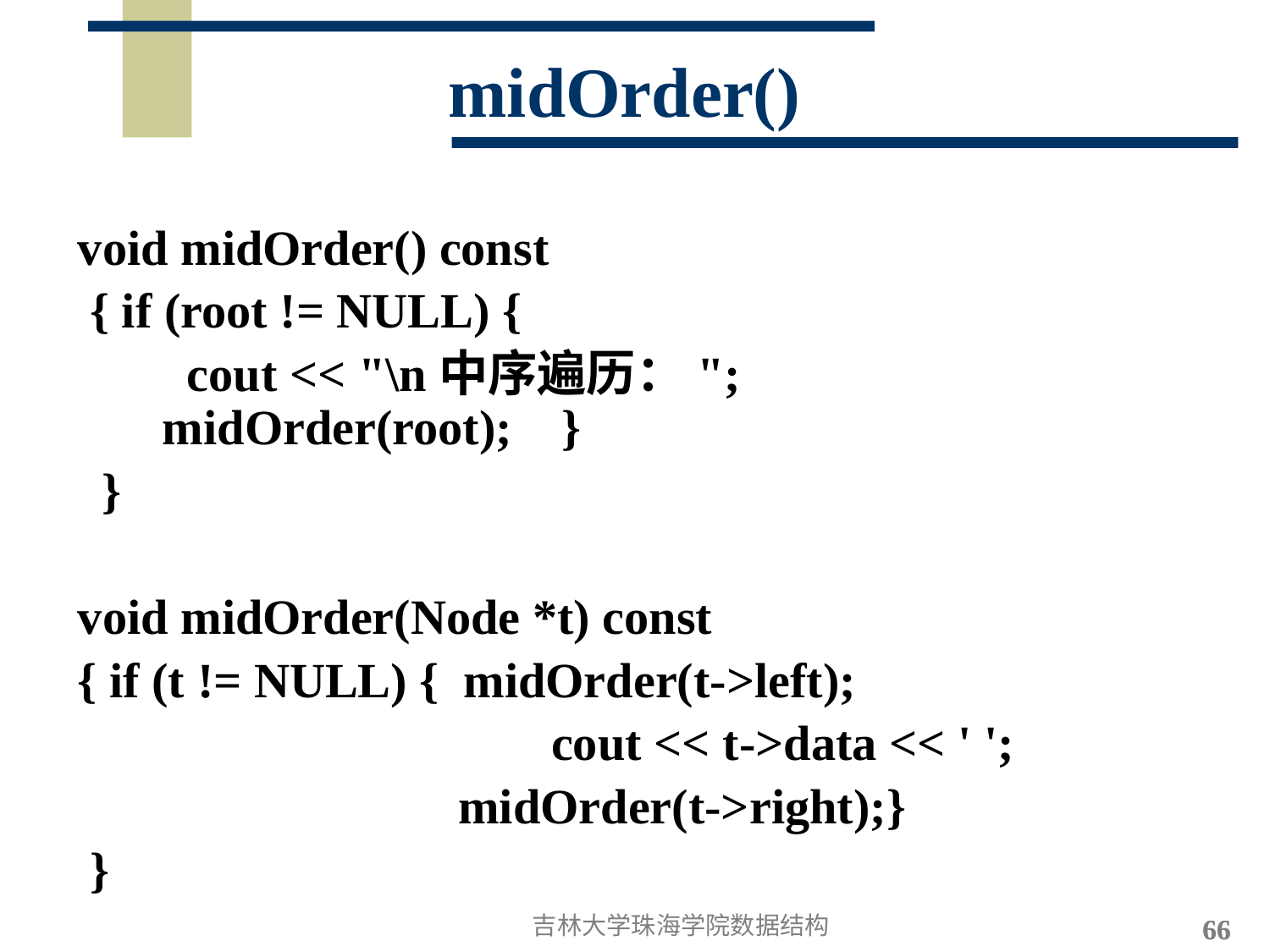

# midOrder()
void midOrder() const
 { if (root != NULL) {
	  cout << "\n中序遍历：";  midOrder(root);    }
  }

void midOrder(Node *t) const
{ if (t != NULL) {  midOrder(t->left);
			           cout << t->data << ' ';
                               midOrder(t->right);}
 }
66
吉林大学珠海学院数据结构